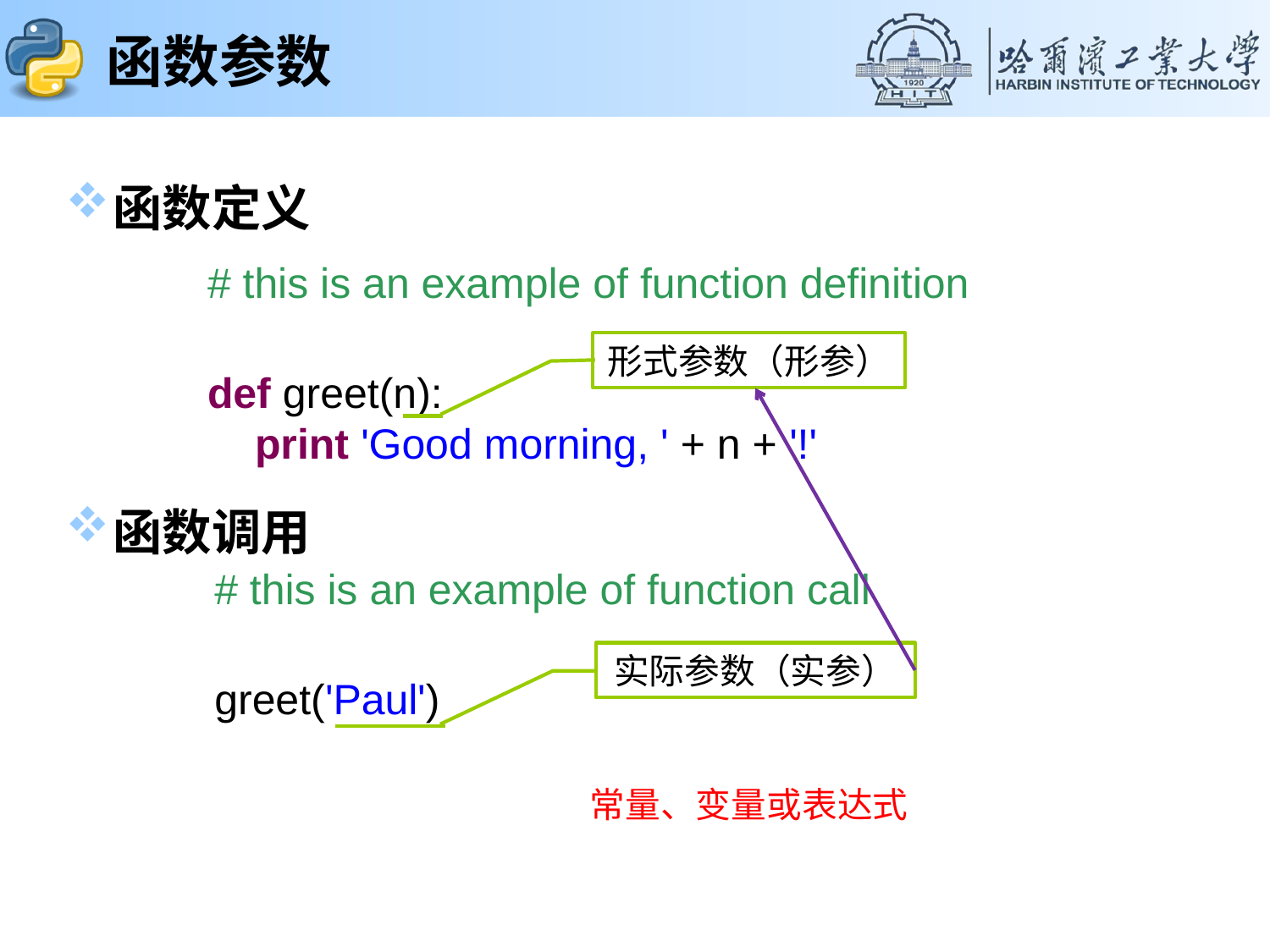

# 函数参数
函数定义

函数调用

# this is an example of function definition

def greet(n):
    print 'Good morning, ' + n + '!'
形式参数（形参）
# this is an example of function call

greet('Paul')
实际参数（实参）
常量、变量或表达式